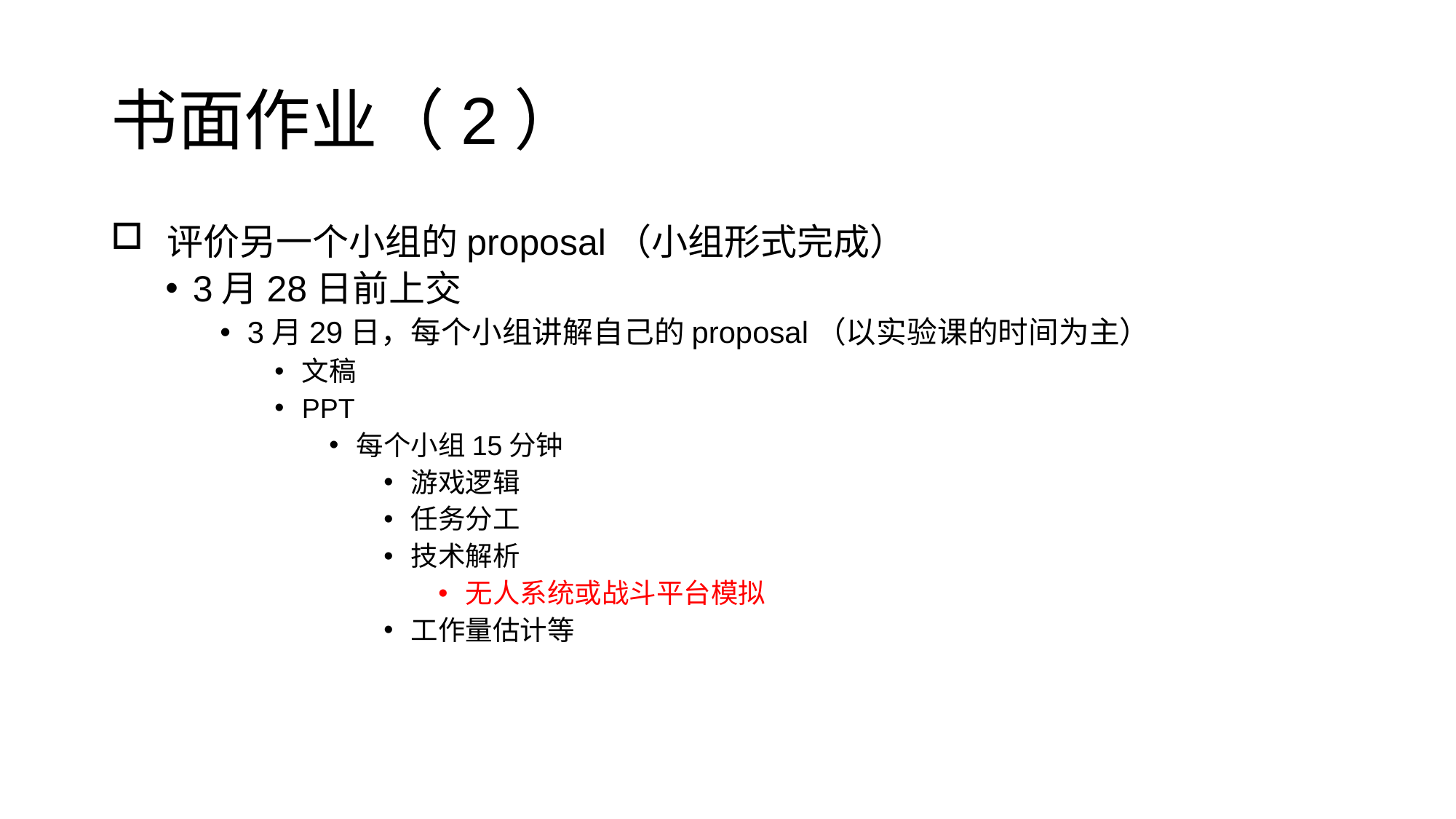

# 书面作业（2）
评价另一个小组的proposal（小组形式完成）
3月28日前上交
3月29日，每个小组讲解自己的proposal（以实验课的时间为主）
文稿
PPT
每个小组15分钟
游戏逻辑
任务分工
技术解析
无人系统或战斗平台模拟
工作量估计等